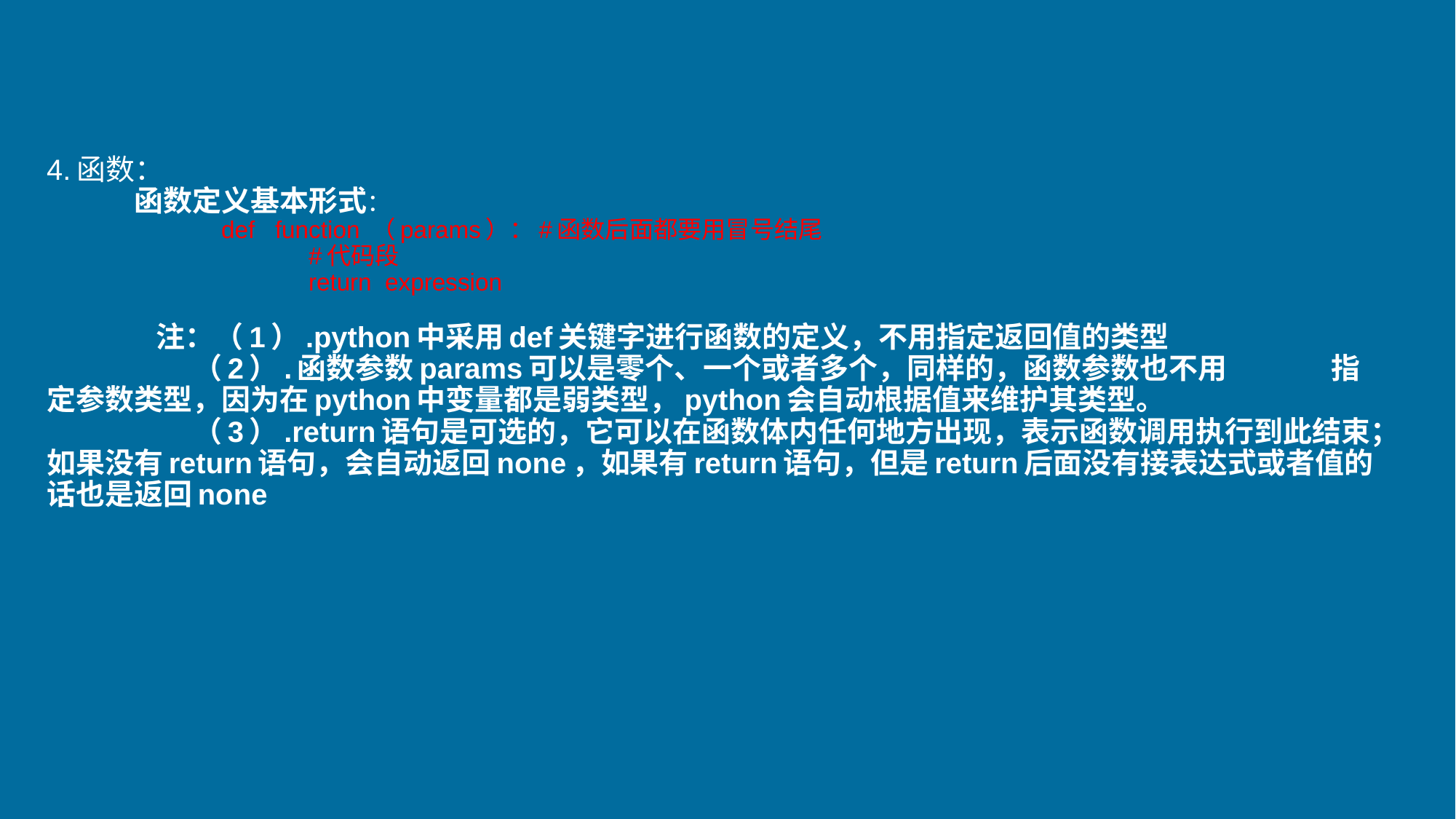

# 4.函数： 函数定义基本形式： def   function （params）：#函数后面都要用冒号结尾 #代码段 return  expression 注：（1）.python中采用def关键字进行函数的定义，不用指定返回值的类型 （2）.函数参数params可以是零个、一个或者多个，同样的，函数参数也不用                指定参数类型，因为在python中变量都是弱类型，python会自动根据值来维护其类型。 （3）.return语句是可选的，它可以在函数体内任何地方出现，表示函数调用执行到此结束；如果没有return语句，会自动返回none，如果有return语句，但是return后面没有接表达式或者值的话也是返回none